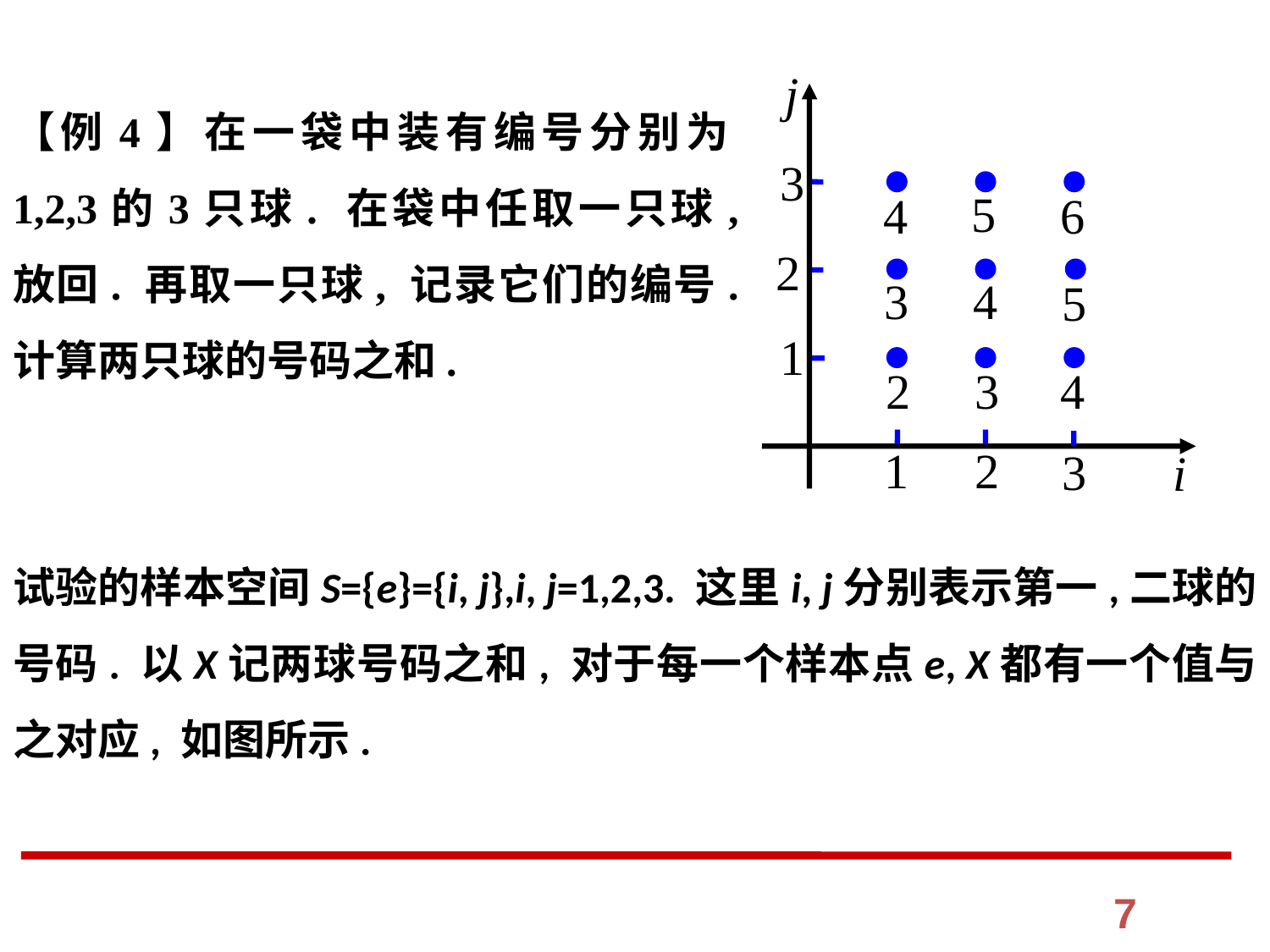

# 【例4】在一袋中装有编号分别为1,2,3的3只球. 在袋中任取一只球, 放回. 再取一只球, 记录它们的编号. 计算两只球的号码之和.
j
3

5
4
6

2

3
4
5

1

2
3
4

1
2
3
i

试验的样本空间S={e}={i, j},i, j=1,2,3. 这里i, j分别表示第一,二球的号码. 以X记两球号码之和, 对于每一个样本点e, X都有一个值与之对应, 如图所示.

7